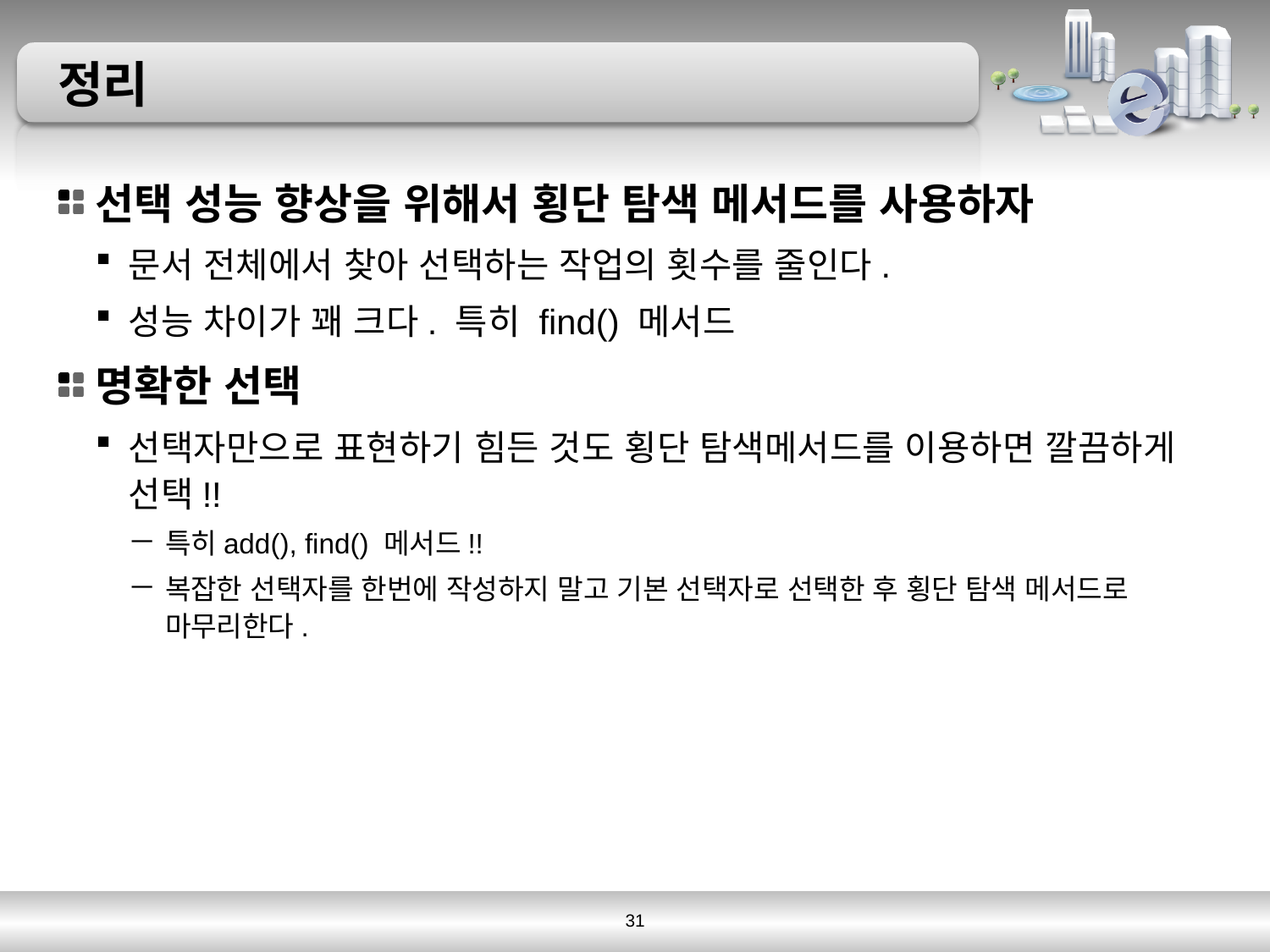

# 정리
선택 성능 향상을 위해서 횡단 탐색 메서드를 사용하자
문서 전체에서 찾아 선택하는 작업의 횟수를 줄인다.
성능 차이가 꽤 크다. 특히 find() 메서드
명확한 선택
선택자만으로 표현하기 힘든 것도 횡단 탐색메서드를 이용하면 깔끔하게 선택!!
특히add(), find() 메서드!!
복잡한 선택자를 한번에 작성하지 말고 기본 선택자로 선택한 후 횡단 탐색 메서드로 마무리한다.